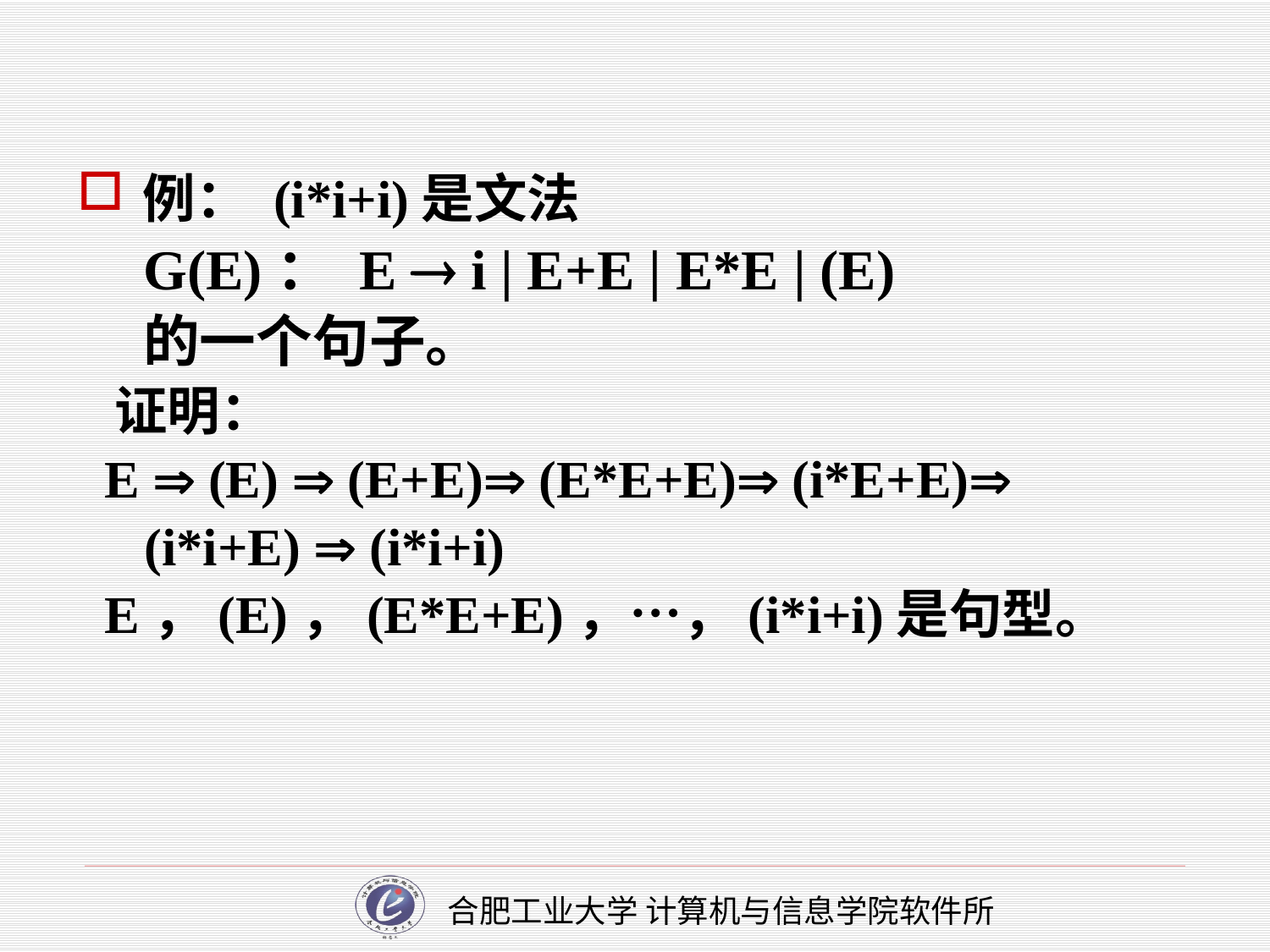

例： (i*i+i)是文法
G(E)： E → i | E+E | E*E | (E)
的一个句子。
  证明：
  E ⇒ (E) ⇒ (E+E)⇒ (E*E+E)⇒ (i*E+E)⇒
     (i*i+E) ⇒ (i*i+i)
  E，(E)，(E*E+E)，…，(i*i+i)是句型。
56